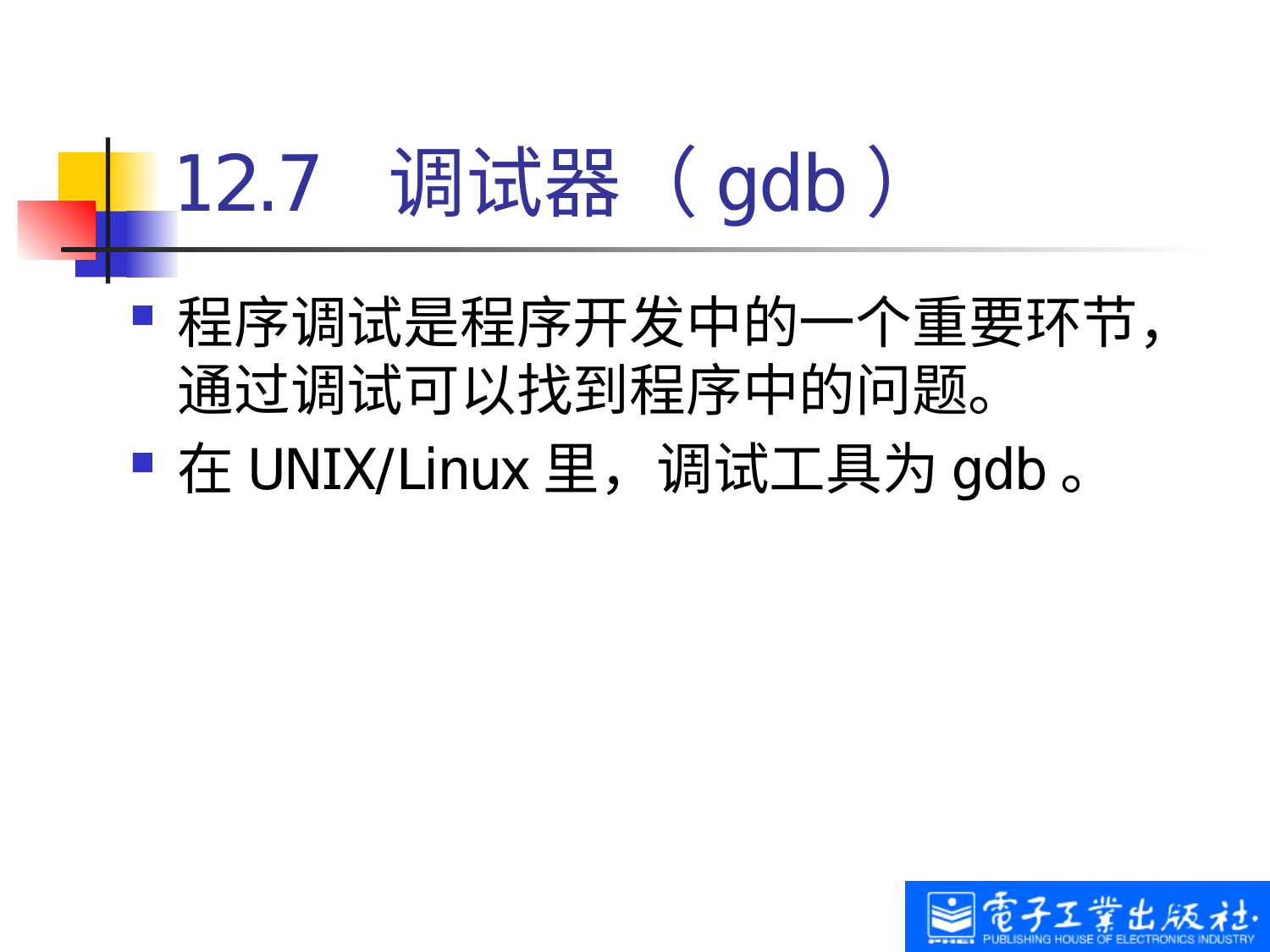

# 12.7  调试器（gdb）
程序调试是程序开发中的一个重要环节，通过调试可以找到程序中的问题。
在UNIX/Linux里，调试工具为gdb。